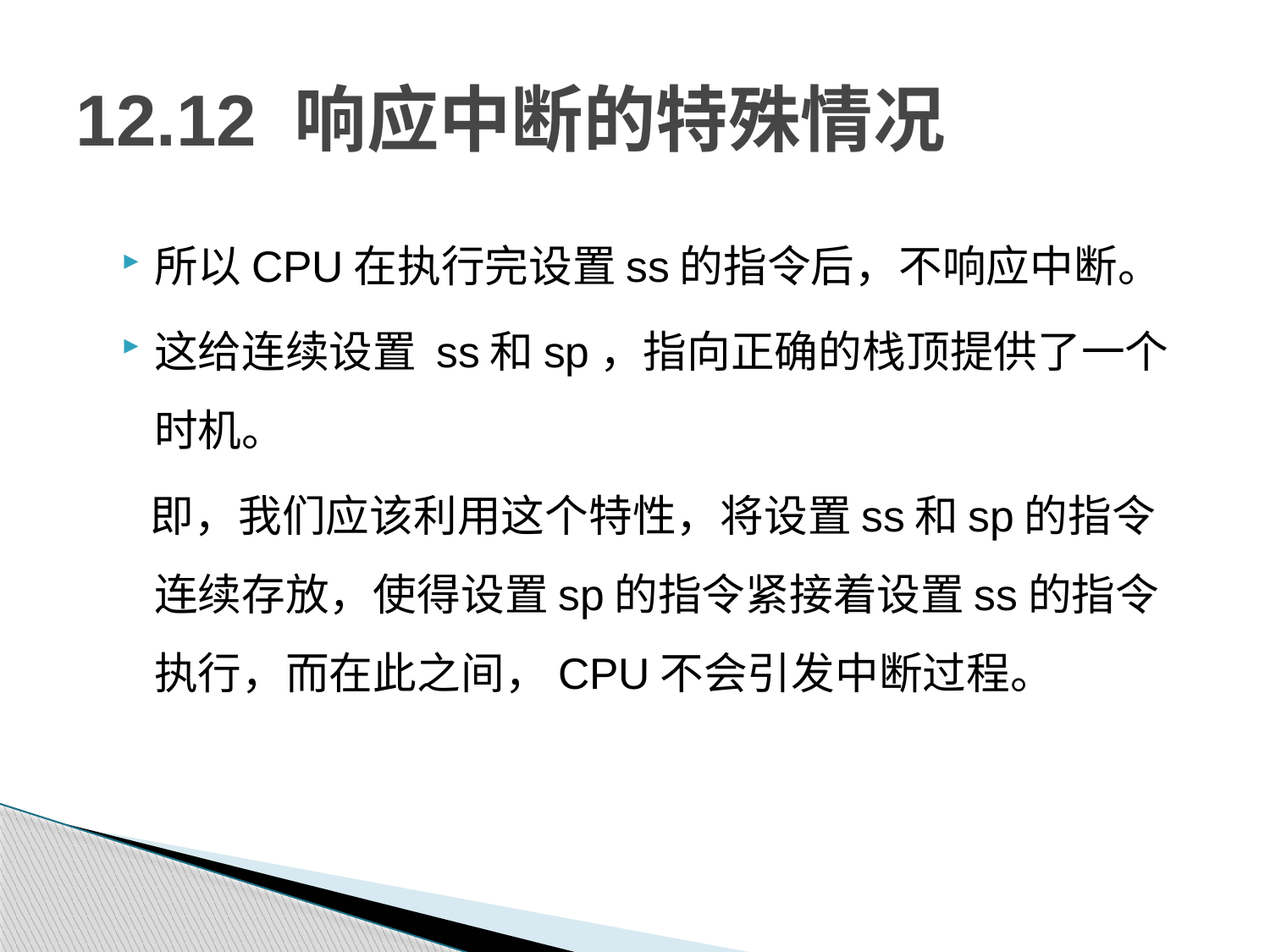

# 12.12 响应中断的特殊情况
所以CPU在执行完设置ss的指令后，不响应中断。
这给连续设置 ss和sp，指向正确的栈顶提供了一个时机。
  即，我们应该利用这个特性，将设置ss和sp的指令连续存放，使得设置sp的指令紧接着设置ss的指令执行，而在此之间，CPU不会引发中断过程。